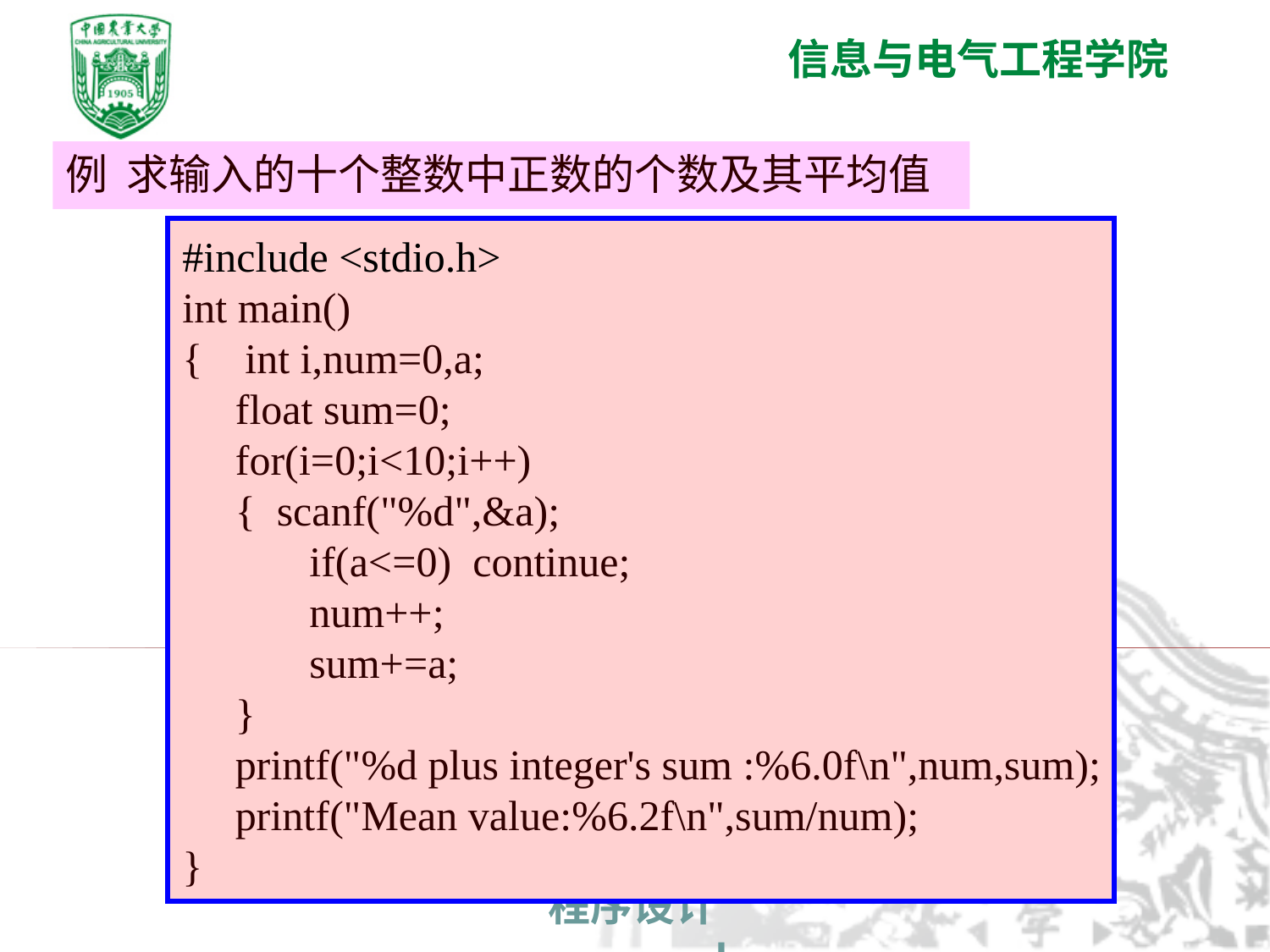

例  求输入的十个整数中正数的个数及其平均值
#include <stdio.h>
int main()
{    int i,num=0,a;
     float sum=0;
     for(i=0;i<10;i++)
     {  scanf("%d",&a);
	if(a<=0)  continue;
	num++;
	sum+=a;
     }
     printf("%d plus integer's sum :%6.0f\n",num,sum);
     printf("Mean value:%6.2f\n",sum/num);
}